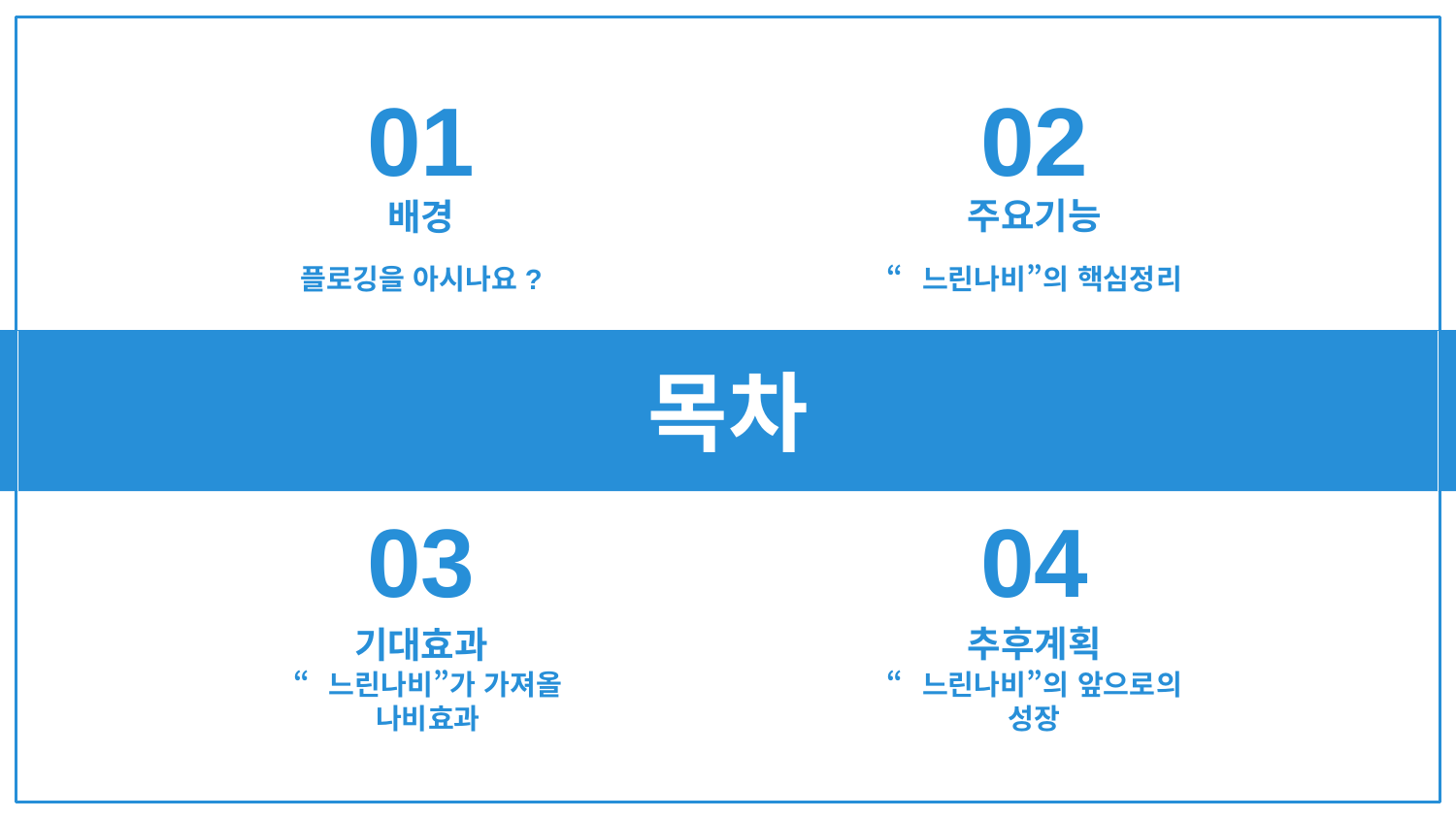

02
01
주요기능
배경
“느린나비”의 핵심정리
플로깅을 아시나요?
# 목차
04
03
추후계획
기대효과
“느린나비”의 앞으로의 성장
“느린나비”가 가져올 나비효과